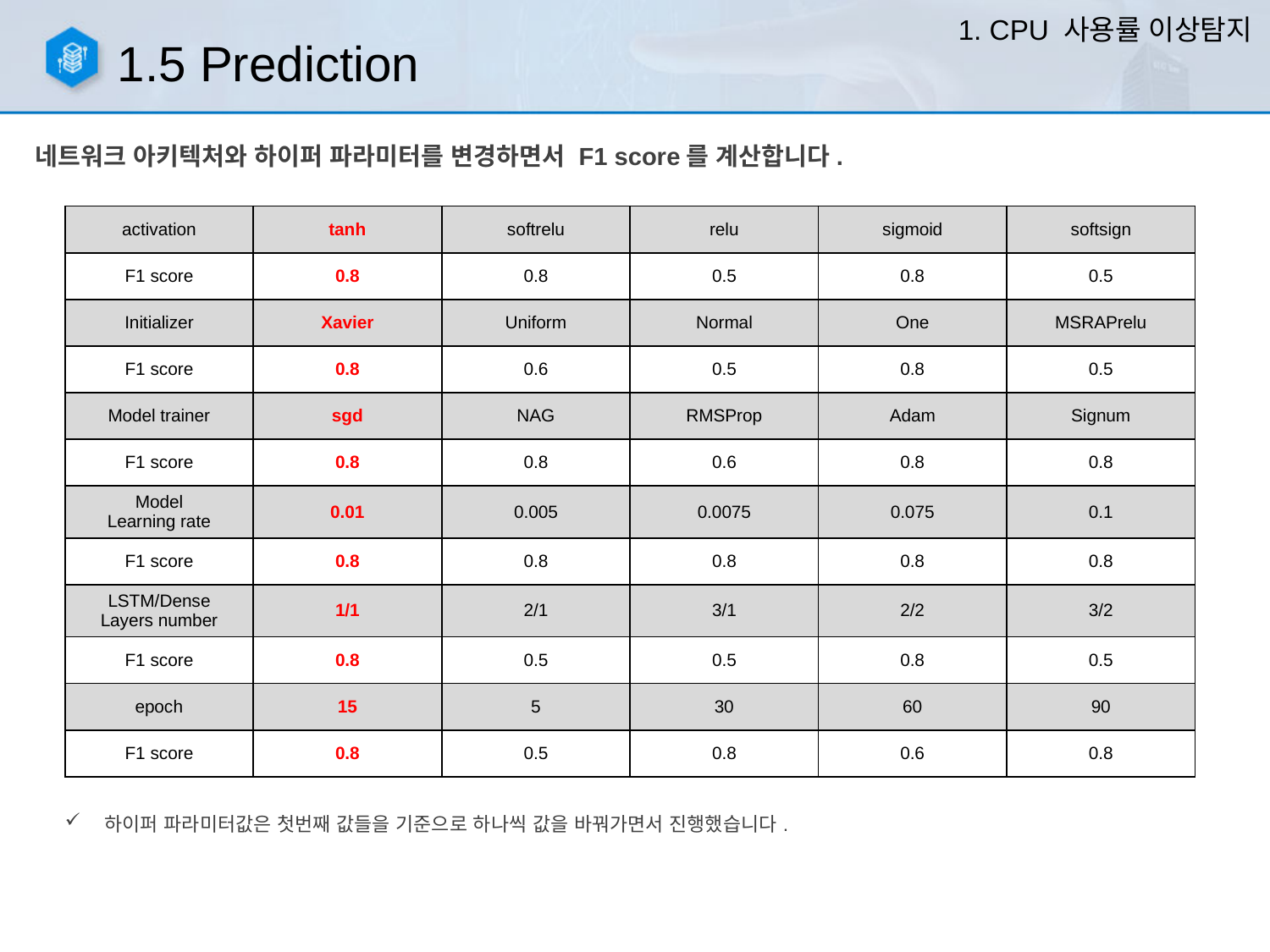

1. CPU 사용률 이상탐지
1.5 Prediction
네트워크 아키텍처와 하이퍼 파라미터를 변경하면서 F1 score를 계산합니다.
| activation | tanh | softrelu | relu | sigmoid | softsign |
| --- | --- | --- | --- | --- | --- |
| F1 score | 0.8 | 0.8 | 0.5 | 0.8 | 0.5 |
| Initializer | Xavier | Uniform | Normal | One | MSRAPrelu |
| F1 score | 0.8 | 0.6 | 0.5 | 0.8 | 0.5 |
| Model trainer | sgd | NAG | RMSProp | Adam | Signum |
| F1 score | 0.8 | 0.8 | 0.6 | 0.8 | 0.8 |
| Model Learning rate | 0.01 | 0.005 | 0.0075 | 0.075 | 0.1 |
| F1 score | 0.8 | 0.8 | 0.8 | 0.8 | 0.8 |
| LSTM/Dense Layers number | 1/1 | 2/1 | 3/1 | 2/2 | 3/2 |
| F1 score | 0.8 | 0.5 | 0.5 | 0.8 | 0.5 |
| epoch | 15 | 5 | 30 | 60 | 90 |
| F1 score | 0.8 | 0.5 | 0.8 | 0.6 | 0.8 |
하이퍼 파라미터값은 첫번째 값들을 기준으로 하나씩 값을 바꿔가면서 진행했습니다.